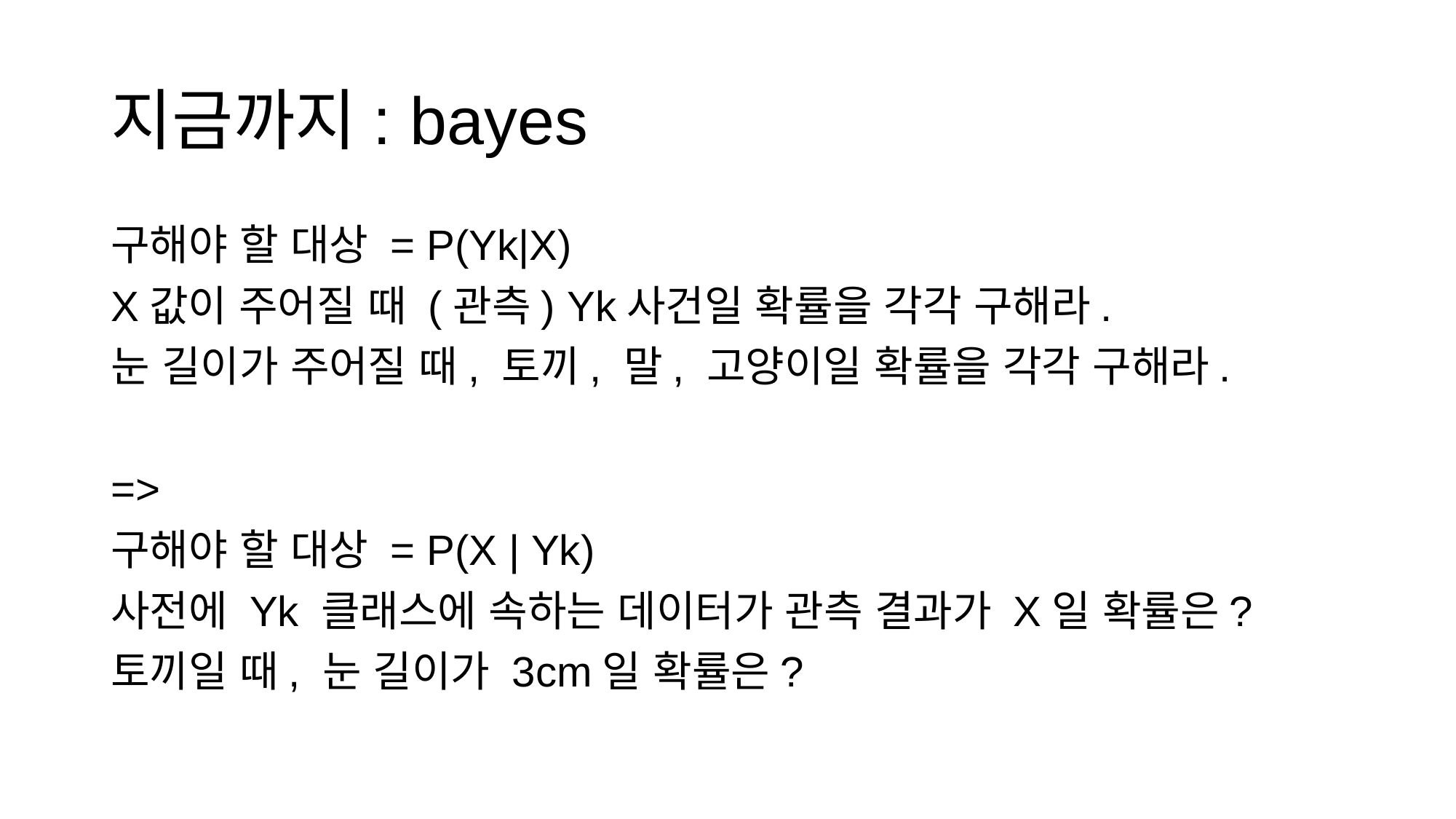

# 지금까지: bayes
구해야 할 대상 = P(Yk|X)
X값이 주어질 때 (관측) Yk사건일 확률을 각각 구해라.
눈 길이가 주어질 때, 토끼, 말, 고양이일 확률을 각각 구해라.

=>
구해야 할 대상 = P(X | Yk)
사전에 Yk 클래스에 속하는 데이터가 관측 결과가 X일 확률은?
토끼일 때, 눈 길이가 3cm일 확률은?